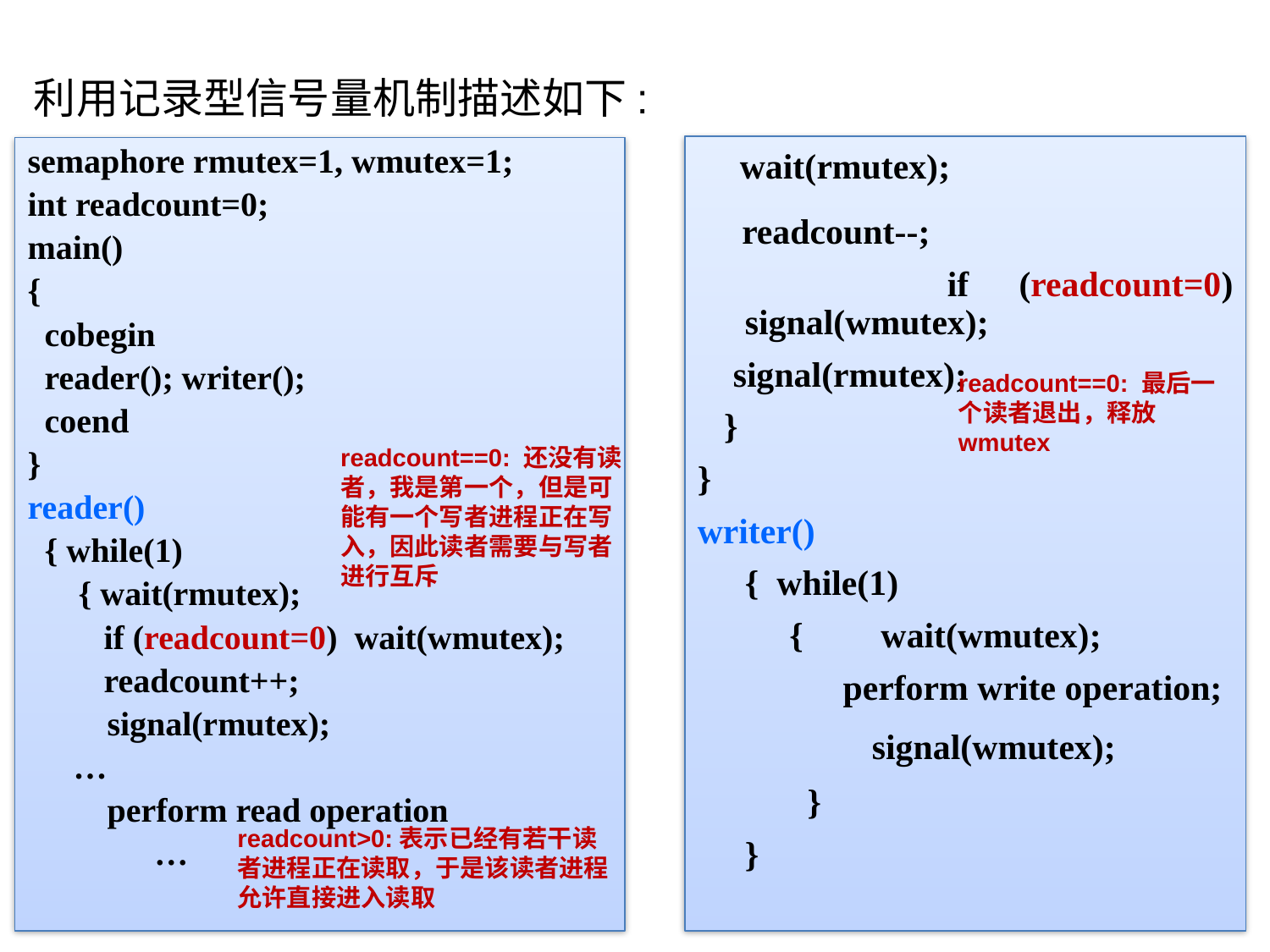

# 利用记录型信号量机制描述如下:
    wait(rmutex);
     readcount--;
     if (readcount=0) signal(wmutex);
    signal(rmutex);
   }
}
writer()
	{  while(1)
	     {	 wait(wmutex);
	           perform write operation;
		signal(wmutex);
	       }
	}

semaphore rmutex=1, wmutex=1;
int readcount=0;
main()
{
  cobegin
  reader(); writer();
  coend
}
reader()
  { while(1)
      { wait(rmutex);
         if (readcount=0)  wait(wmutex);
         readcount++;
	    signal(rmutex);
		…
	    perform read operation
               …

readcount==0: 最后一个读者退出，释放wmutex
readcount==0: 还没有读者，我是第一个，但是可能有一个写者进程正在写入，因此读者需要与写者进行互斥
readcount>0:表示已经有若干读者进程正在读取，于是该读者进程允许直接进入读取